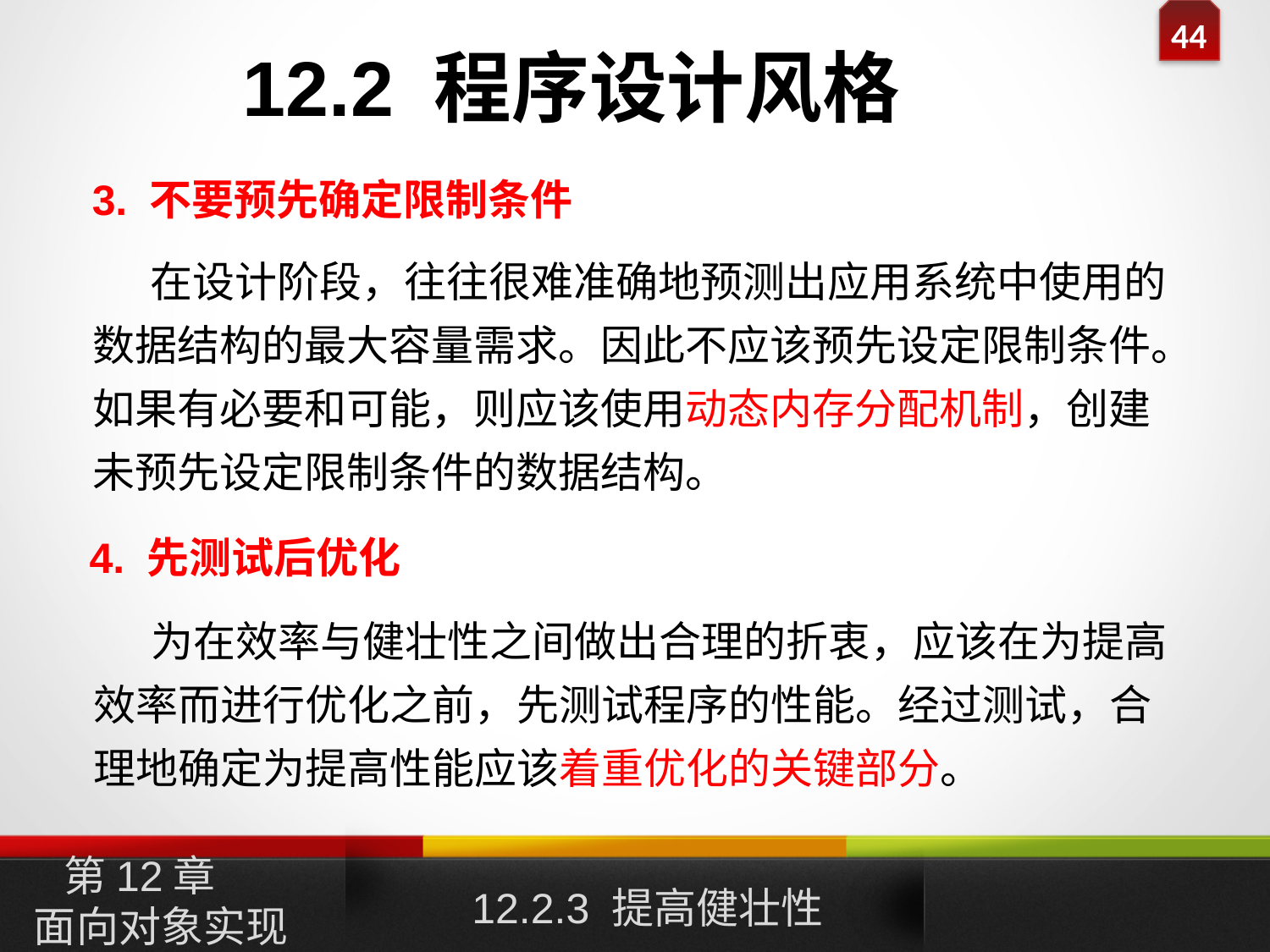

12.2 程序设计风格
3. 不要预先确定限制条件
     在设计阶段，往往很难准确地预测出应用系统中使用的数据结构的最大容量需求。因此不应该预先设定限制条件。如果有必要和可能，则应该使用动态内存分配机制，创建未预先设定限制条件的数据结构。
4. 先测试后优化
     为在效率与健壮性之间做出合理的折衷，应该在为提高效率而进行优化之前，先测试程序的性能。经过测试，合理地确定为提高性能应该着重优化的关键部分。
12.2.3 提高健壮性